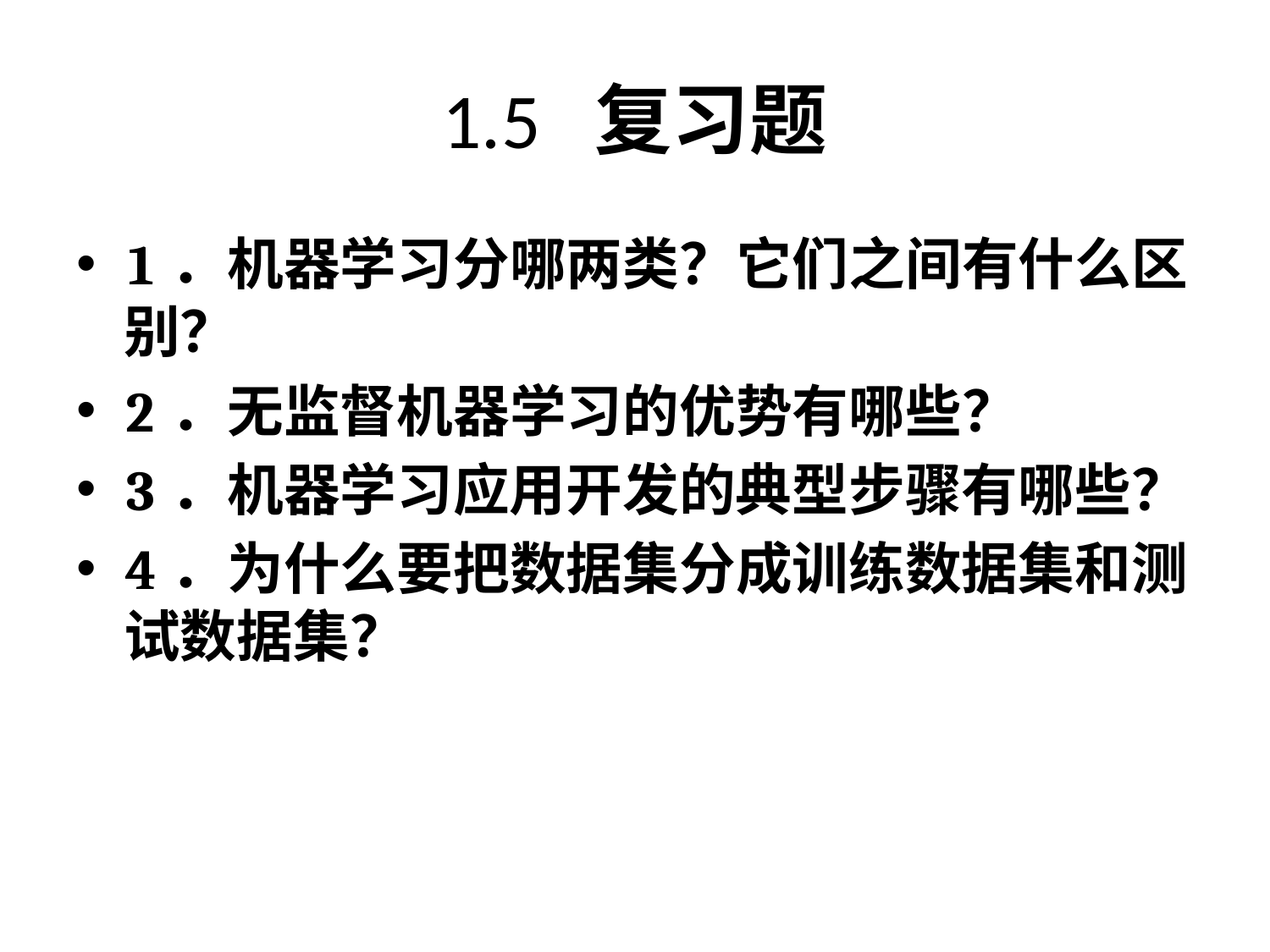

# 1.5  复习题
1．机器学习分哪两类？它们之间有什么区别？
2．无监督机器学习的优势有哪些？
3．机器学习应用开发的典型步骤有哪些？
4．为什么要把数据集分成训练数据集和测试数据集？